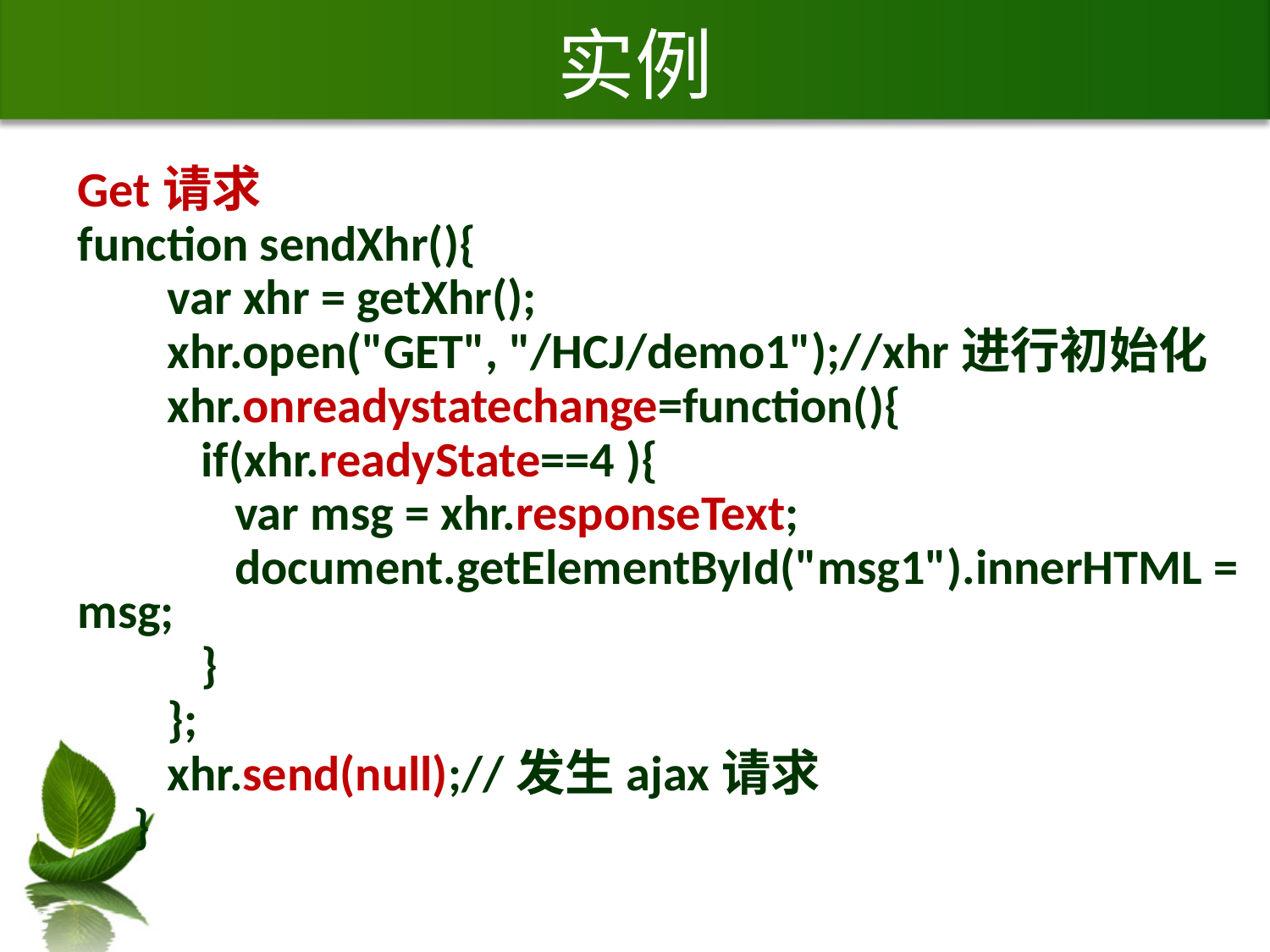

# 实例
Get请求
function sendXhr(){
        var xhr = getXhr();
        xhr.open("GET", "/HCJ/demo1");//xhr进行初始化
        xhr.onreadystatechange=function(){
           if(xhr.readyState==4 ){
              var msg = xhr.responseText;
              document.getElementById("msg1").innerHTML = msg;
           }
        };
        xhr.send(null);//发生ajax请求
     }